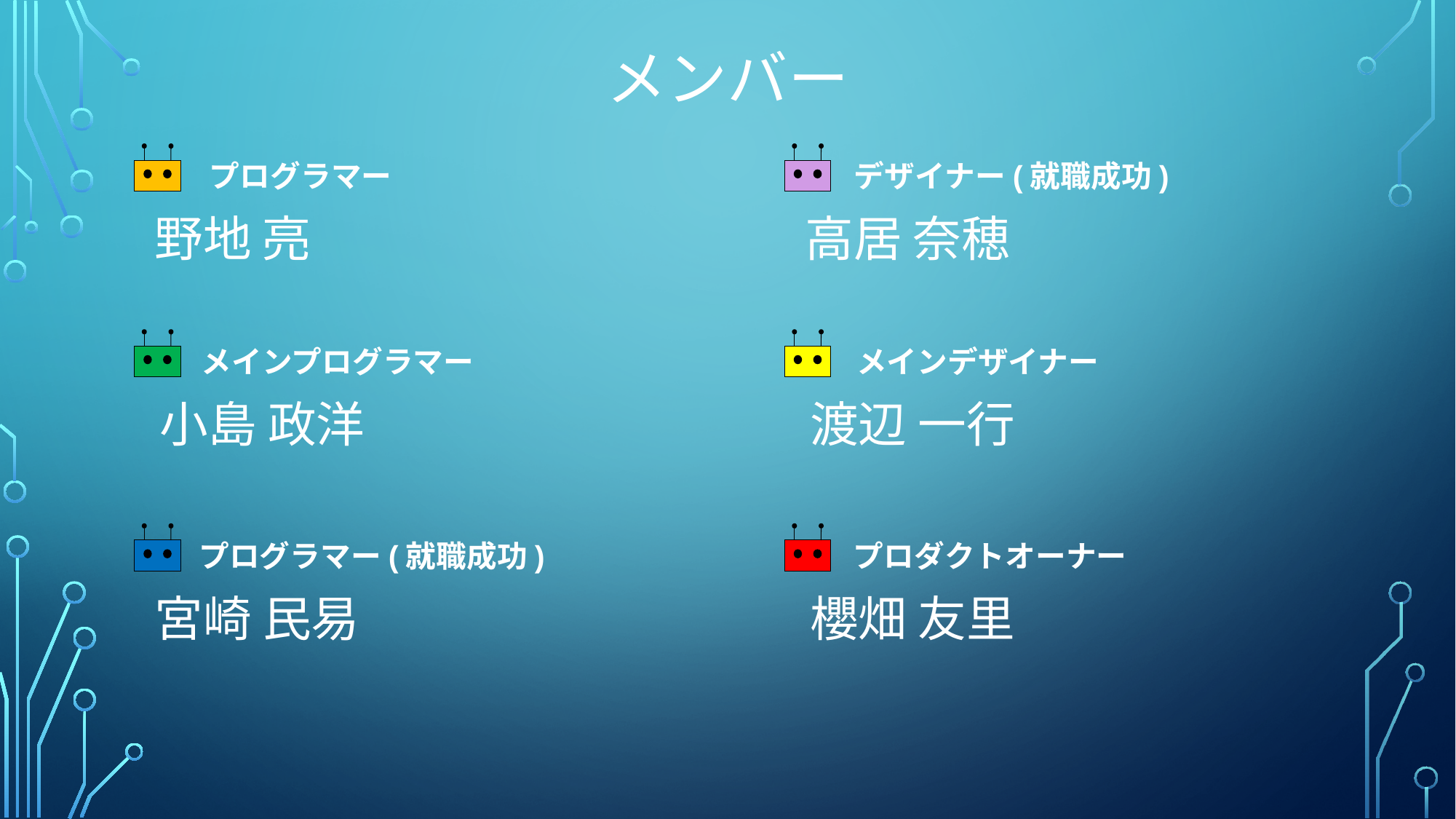

メンバー

プログラマー
デザイナー(就職成功)
野地 亮
高居 奈穂

メインプログラマー
メインデザイナー
小島 政洋
渡辺 一行

プログラマー(就職成功)
プロダクトオーナー
宮崎 民易
櫻畑 友里